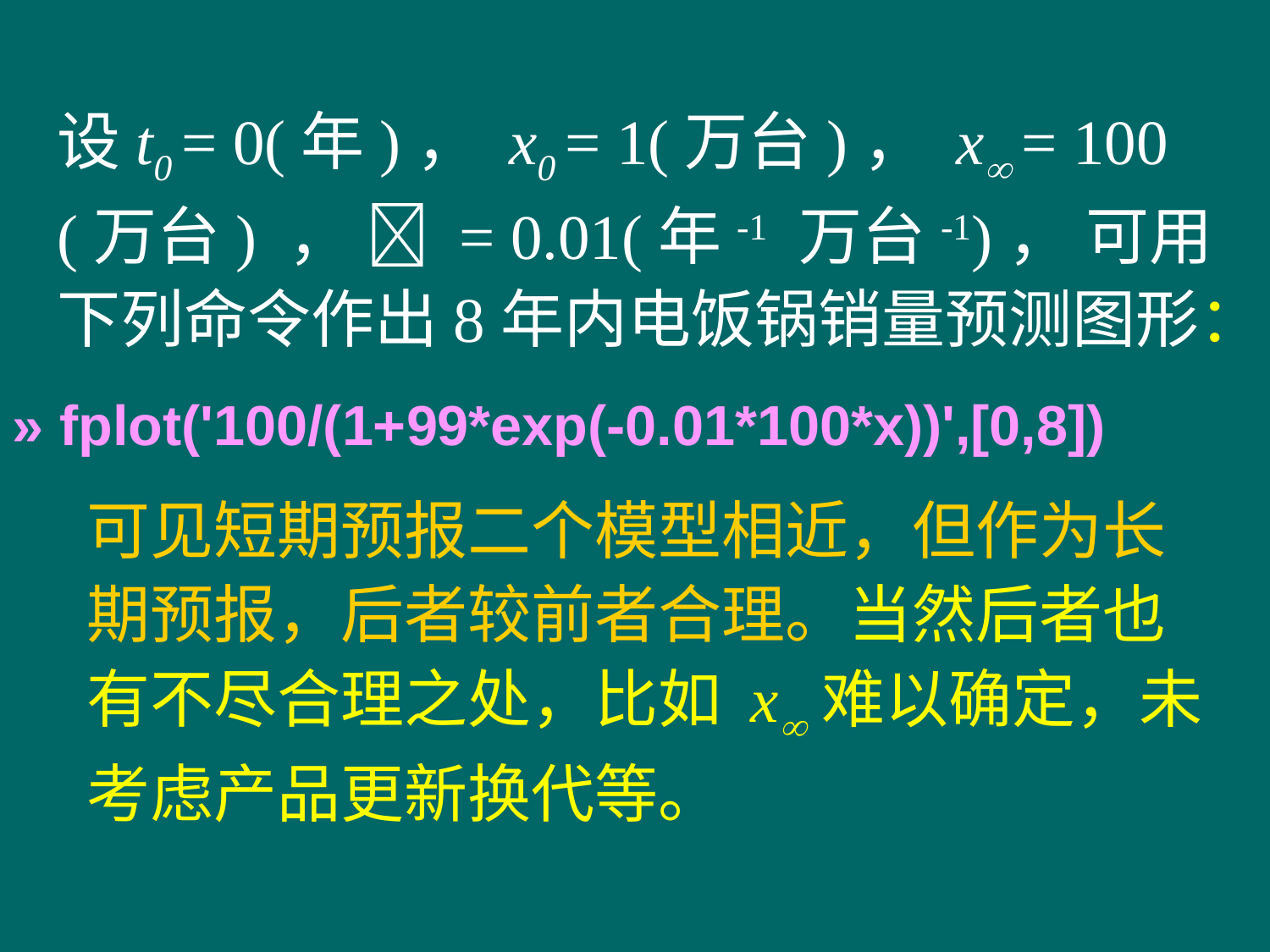

设t0 = 0(年)， x0 = 1(万台)， x∞ = 100 (万台) ， λ = 0.01(年-1 万台-1)， 可用下列命令作出8年内电饭锅销量预测图形：
» fplot('100/(1+99*exp(-0.01*100*x))',[0,8])
可见短期预报二个模型相近，但作为长期预报，后者较前者合理。当然后者也有不尽合理之处，比如 x∞难以确定，未考虑产品更新换代等。